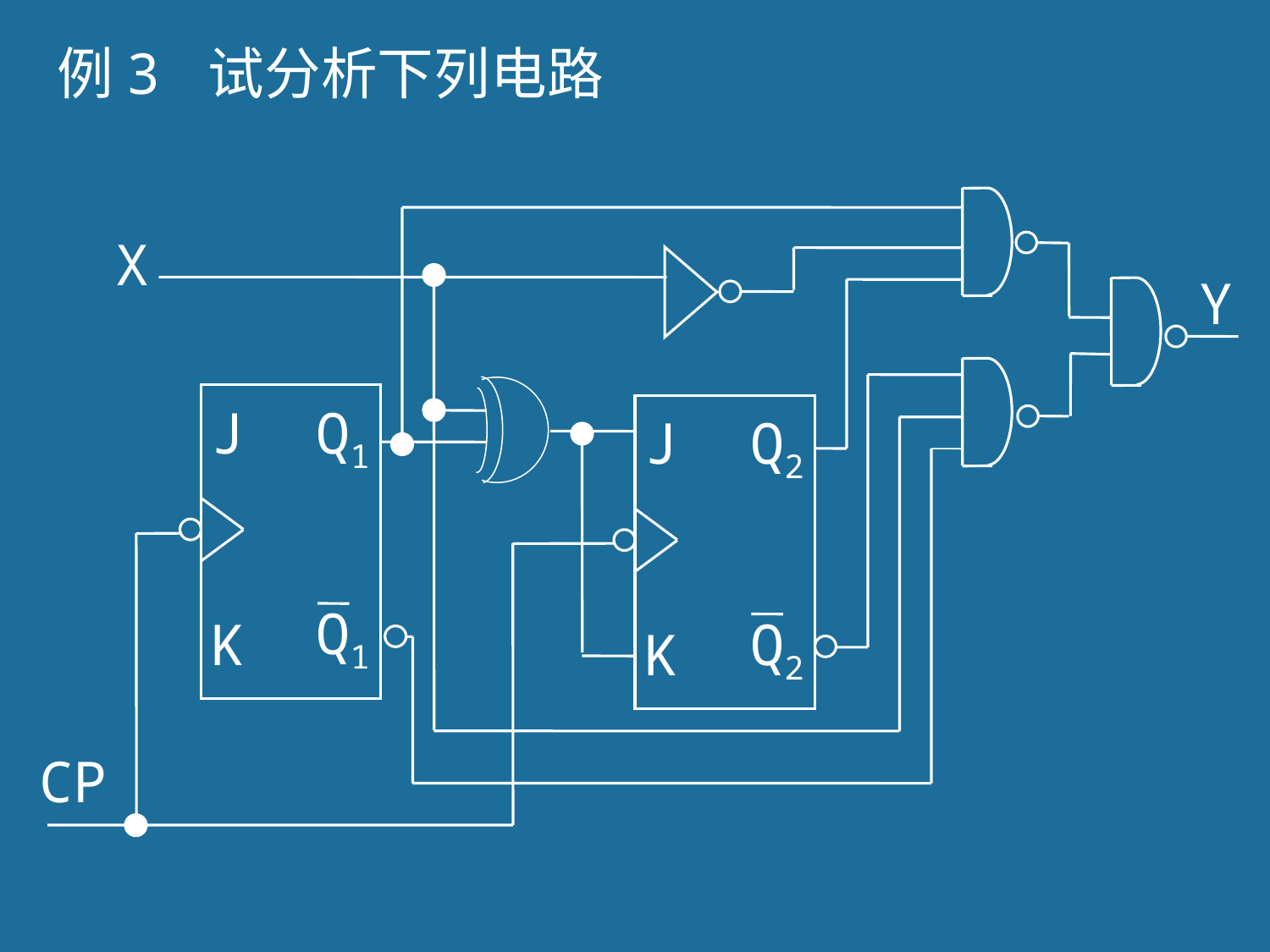

例3 试分析下列电路

X

Y

J
Q1

J
Q2

Q1
K
Q2

K

CP

29